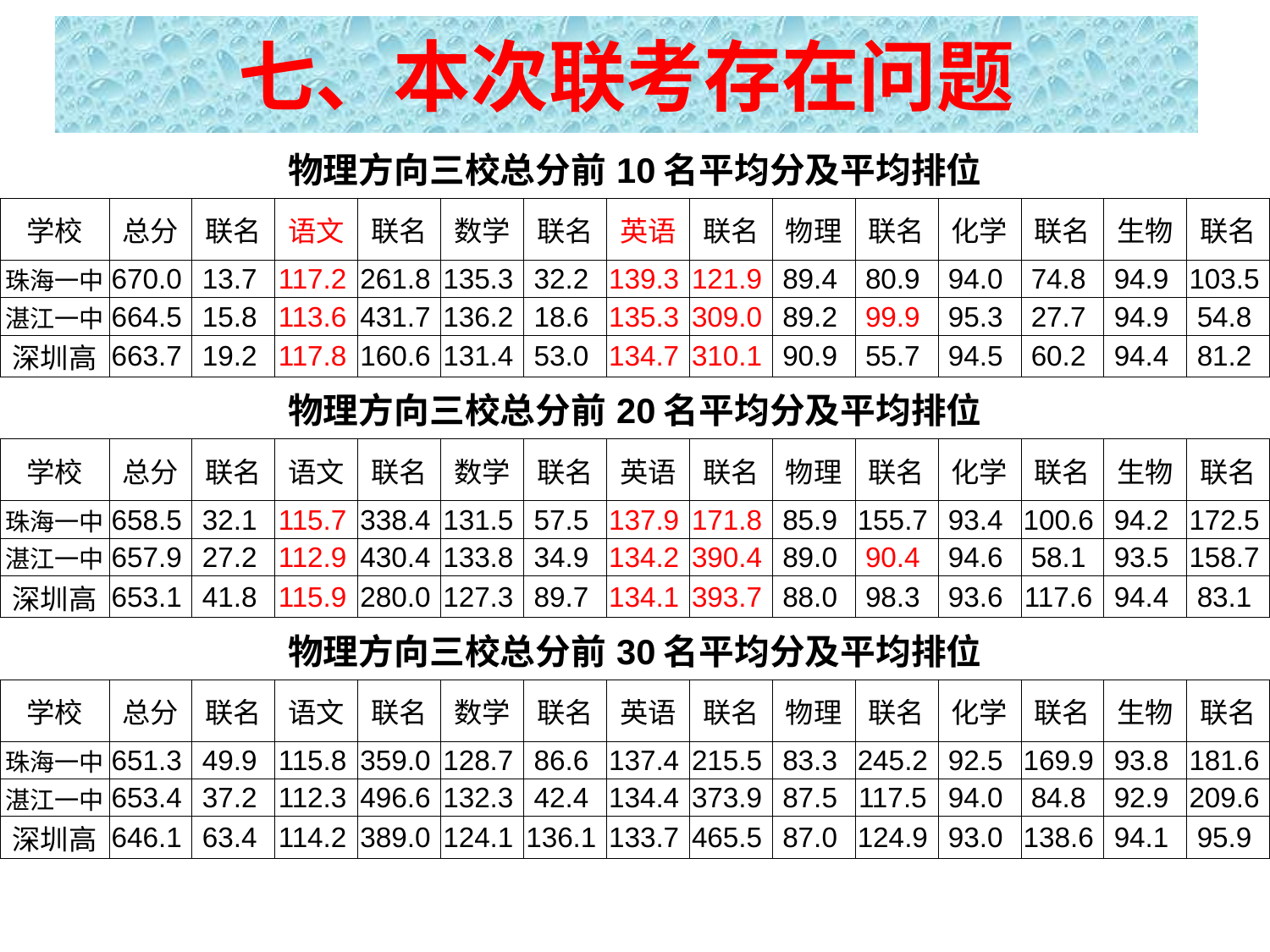

# 七、本次联考存在问题
| 物理方向三校总分前10名平均分及平均排位 |  |  |  |  |  |  |  |  |  |  |  |  |  |  |
| --- | --- | --- | --- | --- | --- | --- | --- | --- | --- | --- | --- | --- | --- | --- |
| 学校 | 总分 | 联名 | 语文 | 联名 | 数学 | 联名 | 英语 | 联名 | 物理 | 联名 | 化学 | 联名 | 生物 | 联名 |
| 珠海一中 | 670.0 | 13.7 | 117.2 | 261.8 | 135.3 | 32.2 | 139.3 | 121.9 | 89.4 | 80.9 | 94.0 | 74.8 | 94.9 | 103.5 |
| 湛江一中 | 664.5 | 15.8 | 113.6 | 431.7 | 136.2 | 18.6 | 135.3 | 309.0 | 89.2 | 99.9 | 95.3 | 27.7 | 94.9 | 54.8 |
| 深圳高 | 663.7 | 19.2 | 117.8 | 160.6 | 131.4 | 53.0 | 134.7 | 310.1 | 90.9 | 55.7 | 94.5 | 60.2 | 94.4 | 81.2 |
| 物理方向三校总分前20名平均分及平均排位 |  |  |  |  |  |  |  |  |  |  |  |  |  |  |
| 学校 | 总分 | 联名 | 语文 | 联名 | 数学 | 联名 | 英语 | 联名 | 物理 | 联名 | 化学 | 联名 | 生物 | 联名 |
| 珠海一中 | 658.5 | 32.1 | 115.7 | 338.4 | 131.5 | 57.5 | 137.9 | 171.8 | 85.9 | 155.7 | 93.4 | 100.6 | 94.2 | 172.5 |
| 湛江一中 | 657.9 | 27.2 | 112.9 | 430.4 | 133.8 | 34.9 | 134.2 | 390.4 | 89.0 | 90.4 | 94.6 | 58.1 | 93.5 | 158.7 |
| 深圳高 | 653.1 | 41.8 | 115.9 | 280.0 | 127.3 | 89.7 | 134.1 | 393.7 | 88.0 | 98.3 | 93.6 | 117.6 | 94.4 | 83.1 |
| 物理方向三校总分前30名平均分及平均排位 |  |  |  |  |  |  |  |  |  |  |  |  |  |  |
| 学校 | 总分 | 联名 | 语文 | 联名 | 数学 | 联名 | 英语 | 联名 | 物理 | 联名 | 化学 | 联名 | 生物 | 联名 |
| 珠海一中 | 651.3 | 49.9 | 115.8 | 359.0 | 128.7 | 86.6 | 137.4 | 215.5 | 83.3 | 245.2 | 92.5 | 169.9 | 93.8 | 181.6 |
| 湛江一中 | 653.4 | 37.2 | 112.3 | 496.6 | 132.3 | 42.4 | 134.4 | 373.9 | 87.5 | 117.5 | 94.0 | 84.8 | 92.9 | 209.6 |
| 深圳高 | 646.1 | 63.4 | 114.2 | 389.0 | 124.1 | 136.1 | 133.7 | 465.5 | 87.0 | 124.9 | 93.0 | 138.6 | 94.1 | 95.9 |